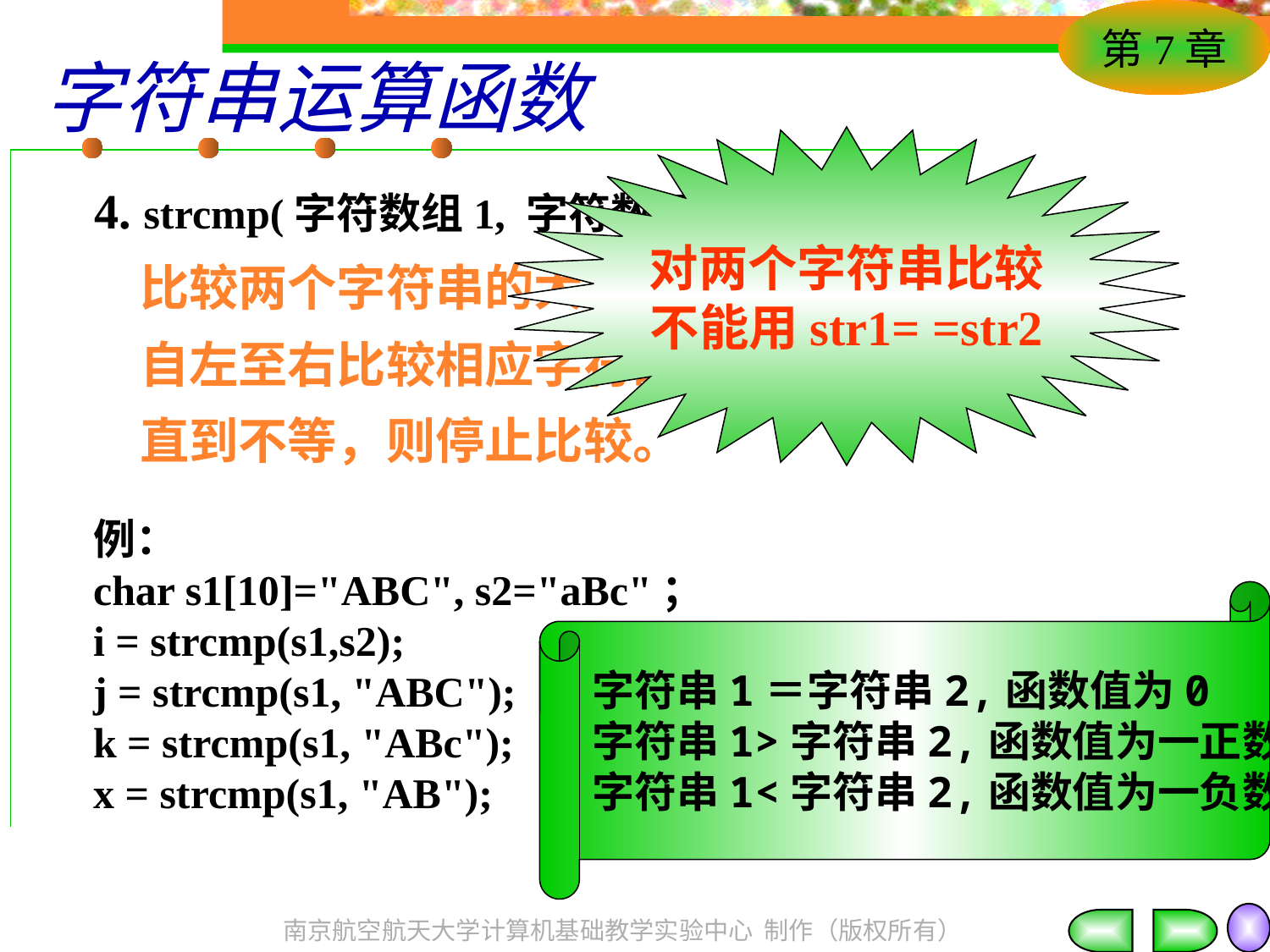

# 字符串运算函数
对两个字符串比较
不能用str1= =str2
4. strcmp(字符数组1, 字符数组2)
   比较两个字符串的大小(STRing CoMPare )，
   自左至右比较相应字符的ASCII码，
   直到不等，则停止比较。
例：
char s1[10]="ABC", s2="aBc"；
i = strcmp(s1,s2);
j = strcmp(s1, "ABC");
k = strcmp(s1, "ABc");
x = strcmp(s1, "AB");
字符串1＝字符串2,函数值为0
字符串1>字符串2,函数值为一正数
字符串1<字符串2,函数值为一负数